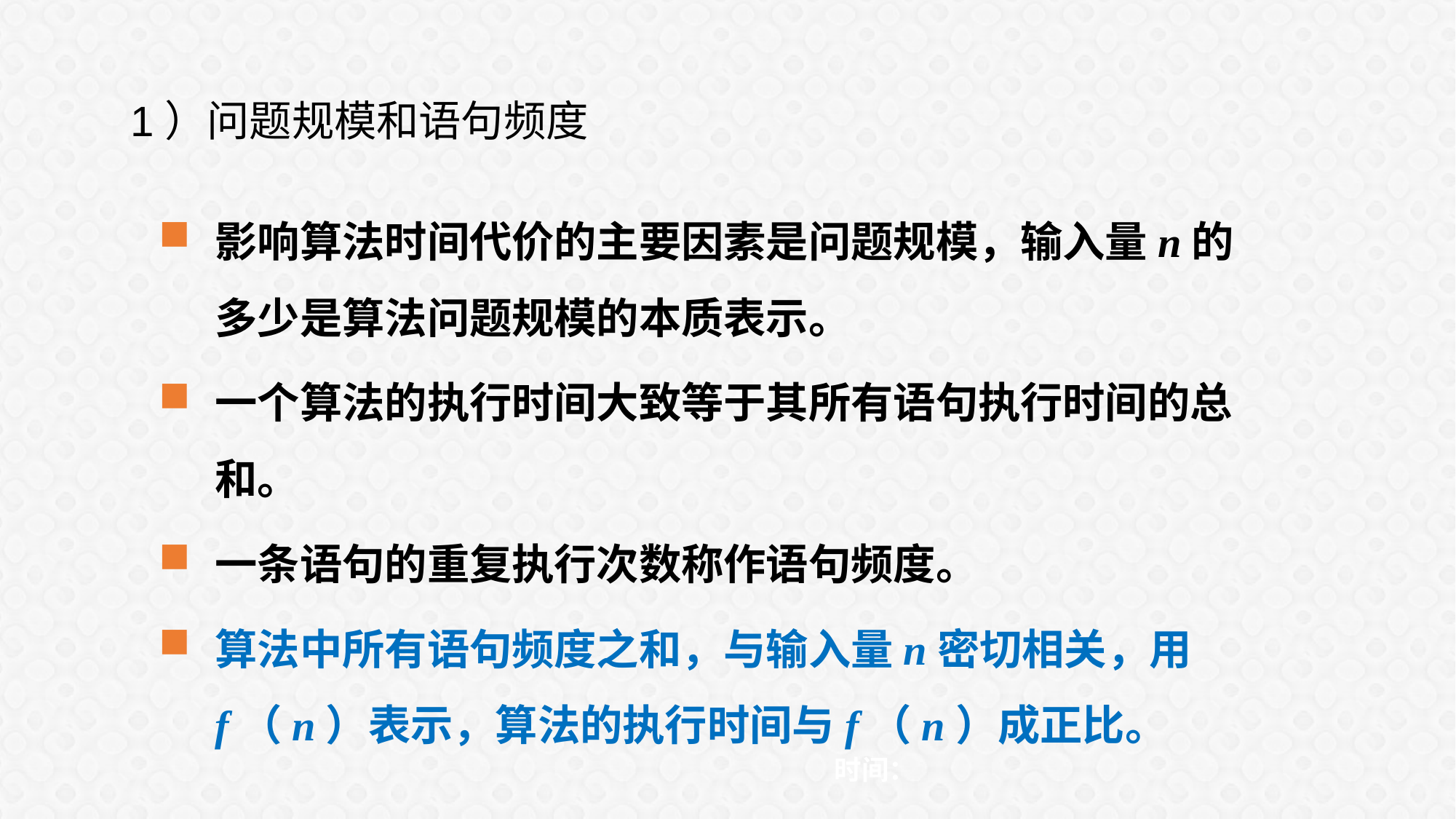

1）问题规模和语句频度
影响算法时间代价的主要因素是问题规模，输入量n的多少是算法问题规模的本质表示。
一个算法的执行时间大致等于其所有语句执行时间的总和。
一条语句的重复执行次数称作语句频度。
算法中所有语句频度之和，与输入量n密切相关，用 f（n）表示，算法的执行时间与f（n）成正比。
时间：